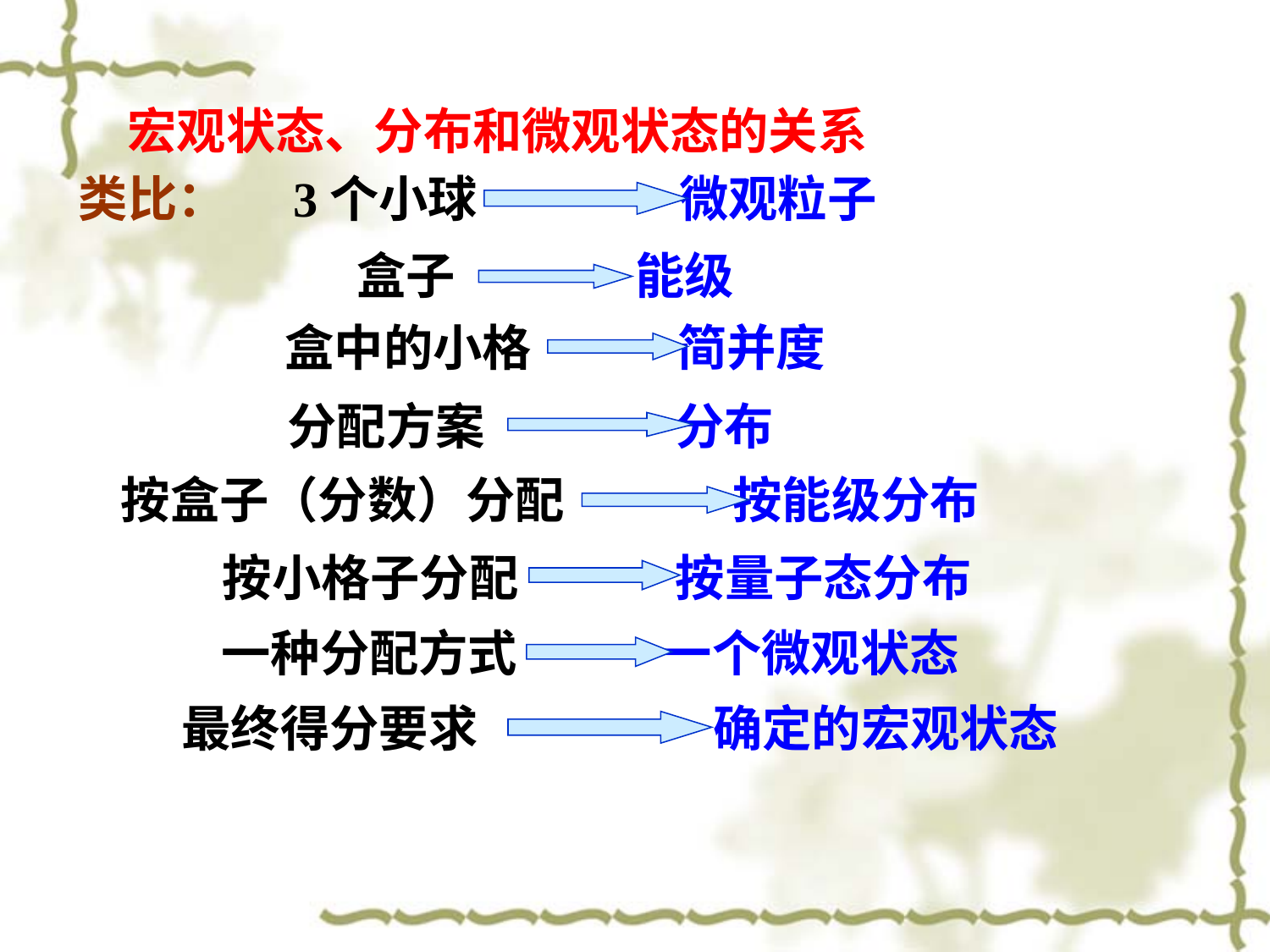

宏观状态、分布和微观状态的关系
类比：
3个小球                  微观粒子

盒子                能级

盒中的小格             简并度

分配方案                 分布

按盒子（分数）分配               按能级分布

按小格子分配              按量子态分布

一种分配方式             一个微观状态

最终得分要求                     确定的宏观状态